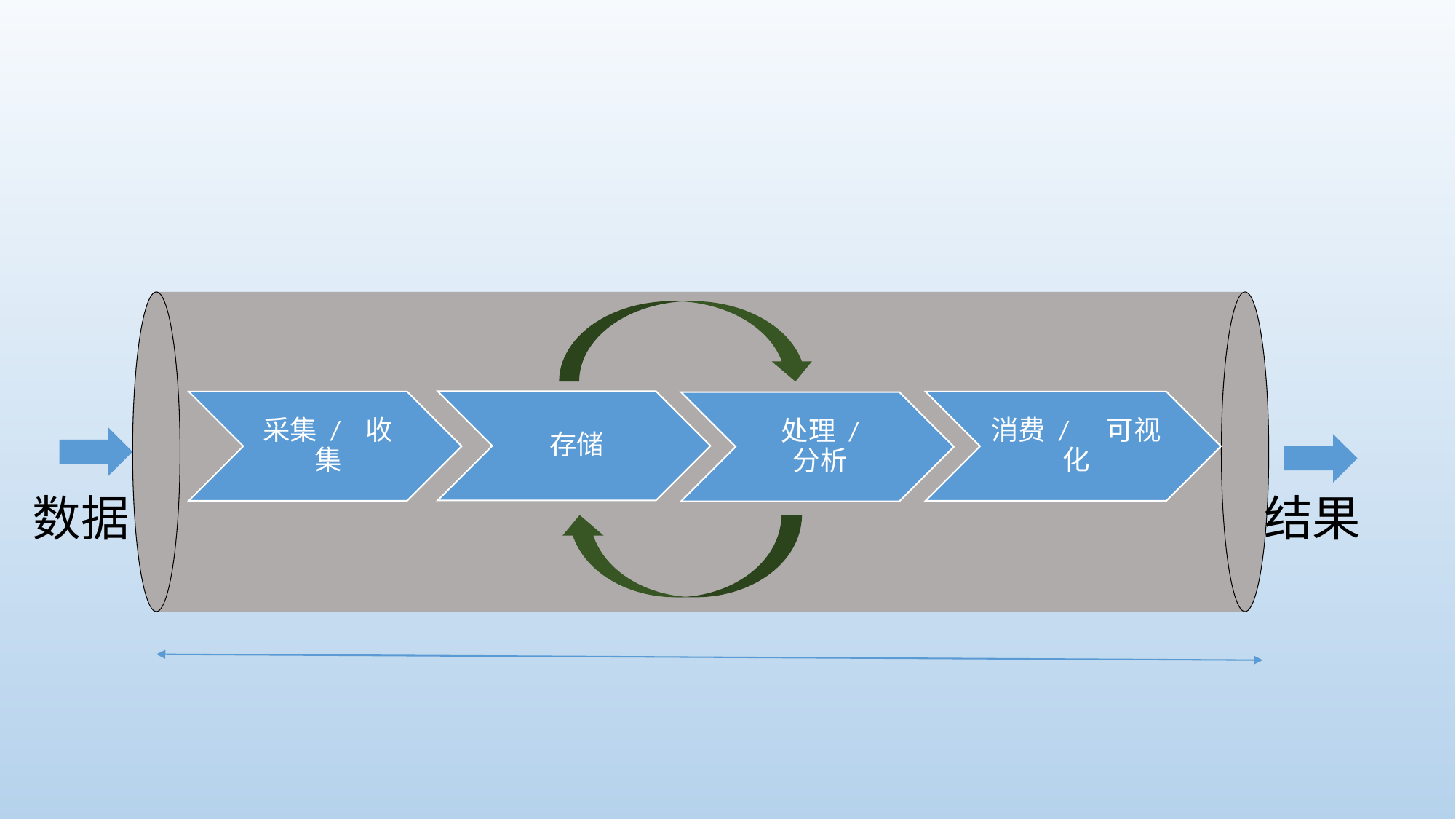

采集 /   收集
存储
处理 /
分析
消费 /     可视化

数据
结果